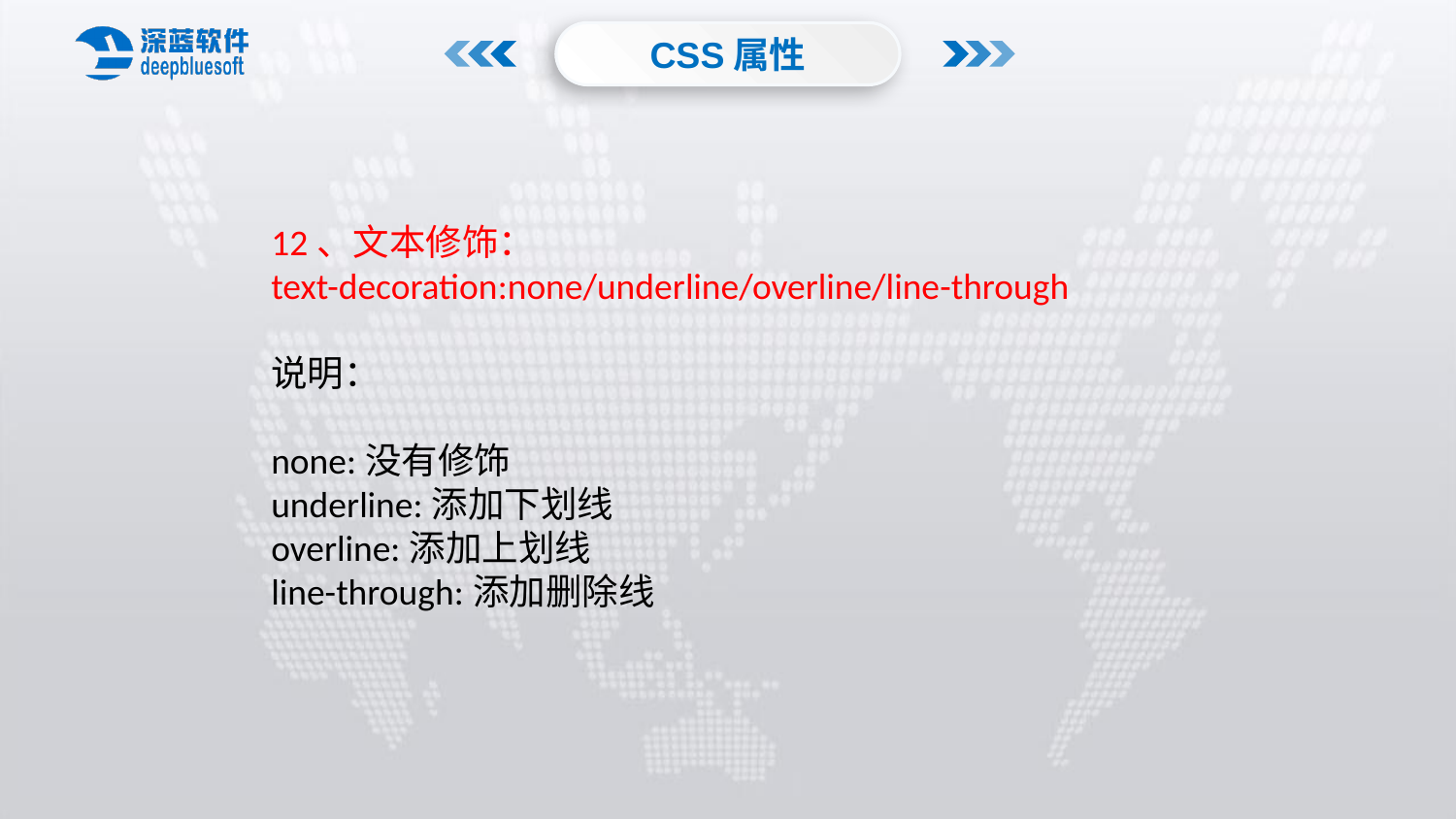

CSS属性

12、文本修饰：
text-decoration:none/underline/overline/line-through

说明：

none:没有修饰
underline:添加下划线
overline:添加上划线
line-through:添加删除线